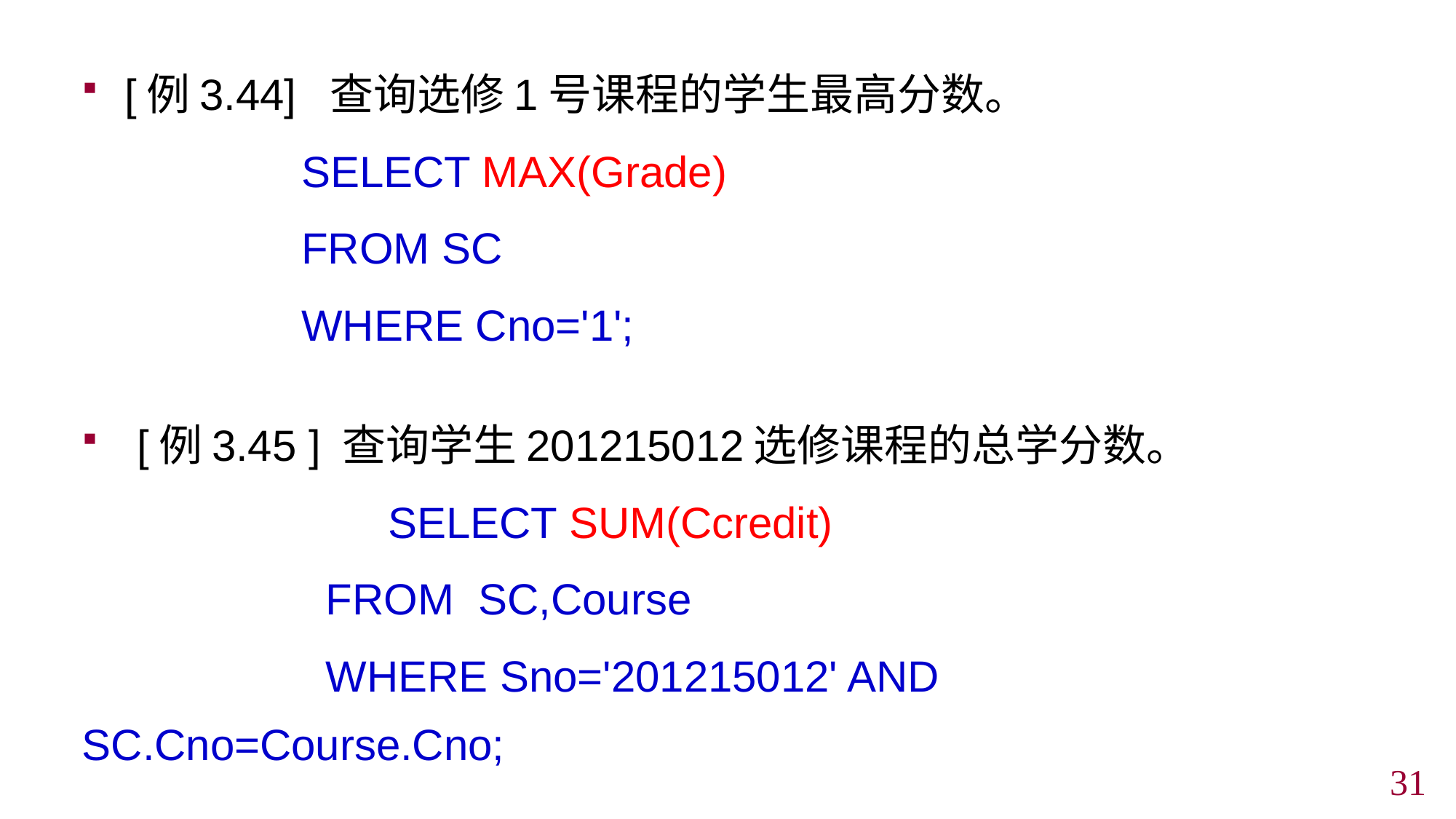

[例3.44]  查询选修1号课程的学生最高分数。
                  SELECT MAX(Grade)
                  FROM SC
                  WHERE Cno='1';

  [例3.45 ] 查询学生201215012选修课程的总学分数。
    		         SELECT SUM(Ccredit)
                    FROM  SC,Course
                    WHERE Sno='201215012' AND SC.Cno=Course.Cno;
31